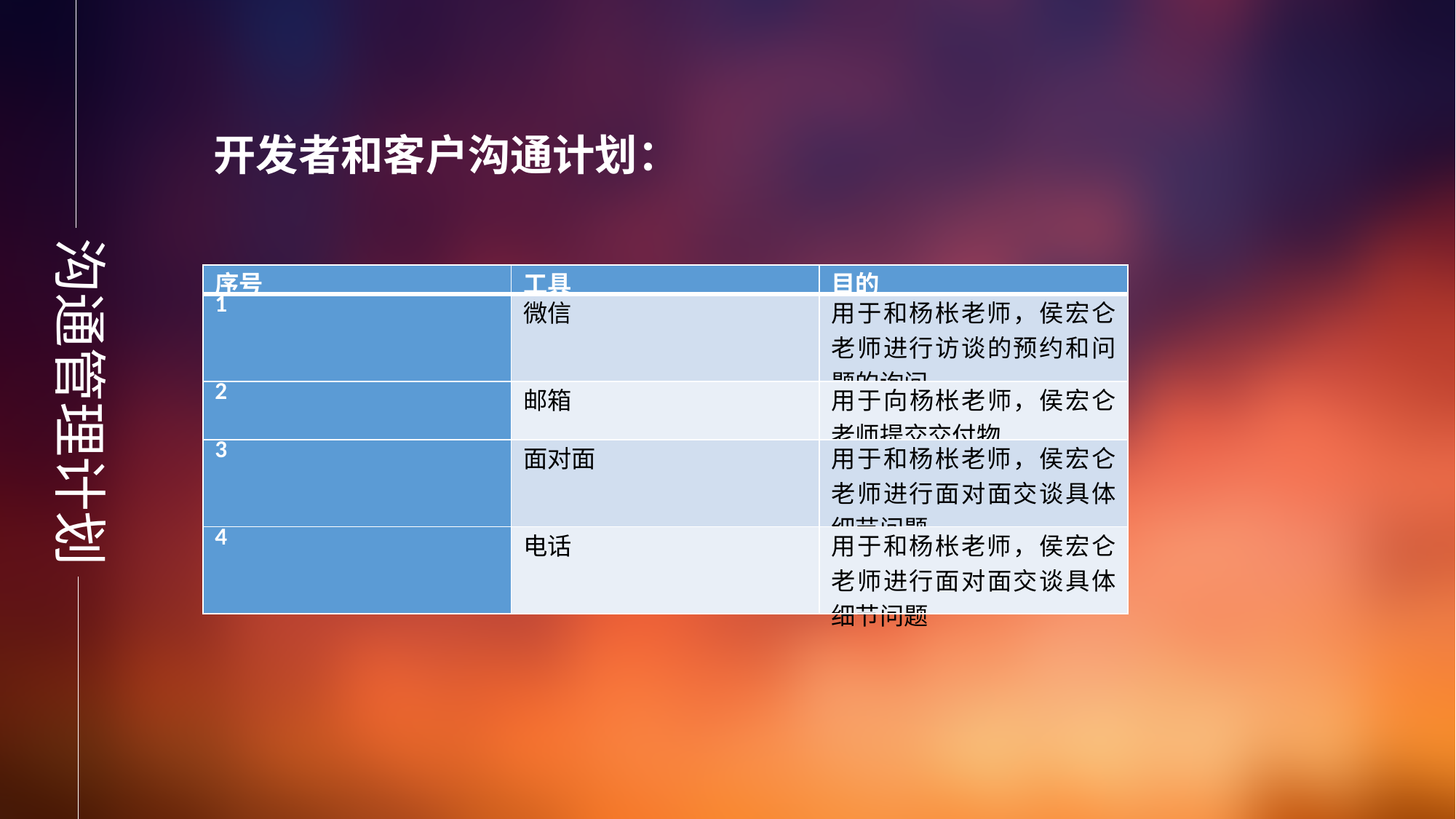

开发者和客户沟通计划：
沟通管理计划
| 序号 | 工具 | 目的 |
| --- | --- | --- |
| 1 | 微信 | 用于和杨枨老师，侯宏仑老师进行访谈的预约和问题的询问 |
| 2 | 邮箱 | 用于向杨枨老师，侯宏仑老师提交交付物 |
| 3 | 面对面 | 用于和杨枨老师，侯宏仑老师进行面对面交谈具体细节问题 |
| 4 | 电话 | 用于和杨枨老师，侯宏仑老师进行面对面交谈具体细节问题 |